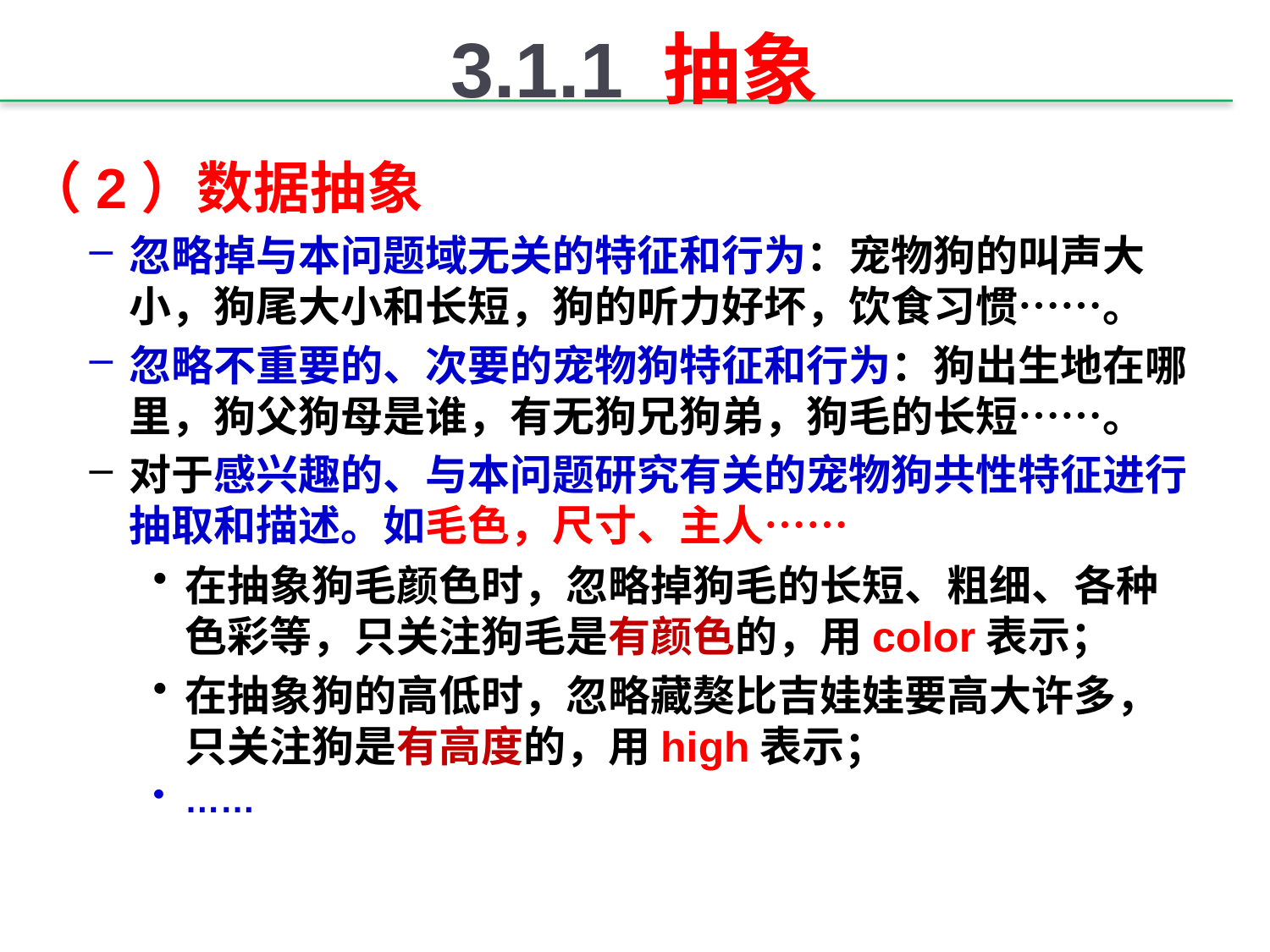

# 3.1.1 抽象
（2）数据抽象
忽略掉与本问题域无关的特征和行为：宠物狗的叫声大小，狗尾大小和长短，狗的听力好坏，饮食习惯……。
忽略不重要的、次要的宠物狗特征和行为：狗出生地在哪里，狗父狗母是谁，有无狗兄狗弟，狗毛的长短……。
对于感兴趣的、与本问题研究有关的宠物狗共性特征进行抽取和描述。如毛色，尺寸、主人……
在抽象狗毛颜色时，忽略掉狗毛的长短、粗细、各种色彩等，只关注狗毛是有颜色的，用color表示；
在抽象狗的高低时，忽略藏獒比吉娃娃要高大许多，只关注狗是有高度的，用high表示；
……